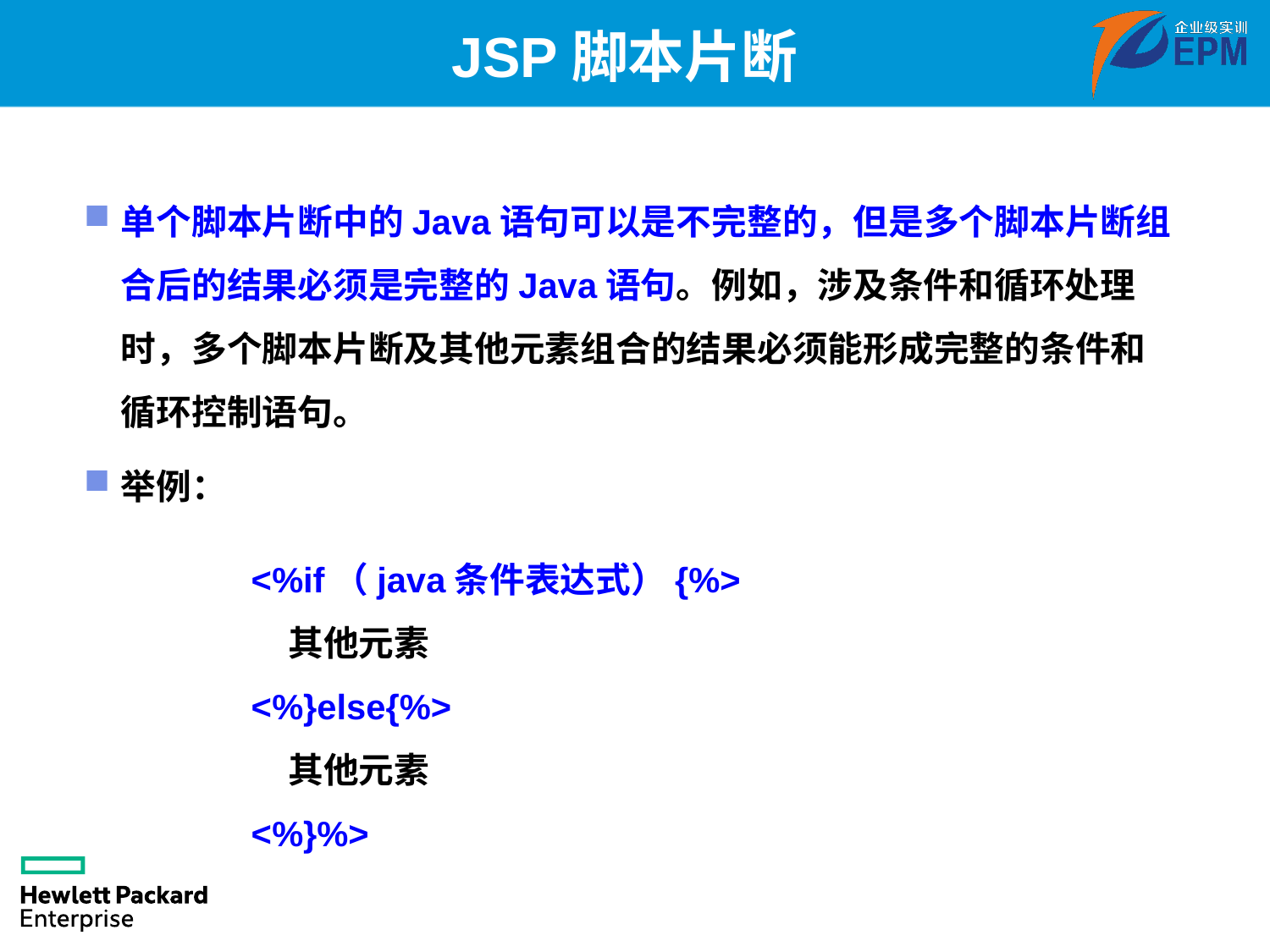

# JSP脚本片断
单个脚本片断中的Java语句可以是不完整的，但是多个脚本片断组合后的结果必须是完整的Java语句。例如，涉及条件和循环处理时，多个脚本片断及其他元素组合的结果必须能形成完整的条件和循环控制语句。
举例：
<%if（java条件表达式）{%>
	其他元素
<%}else{%>
	其他元素
<%}%>